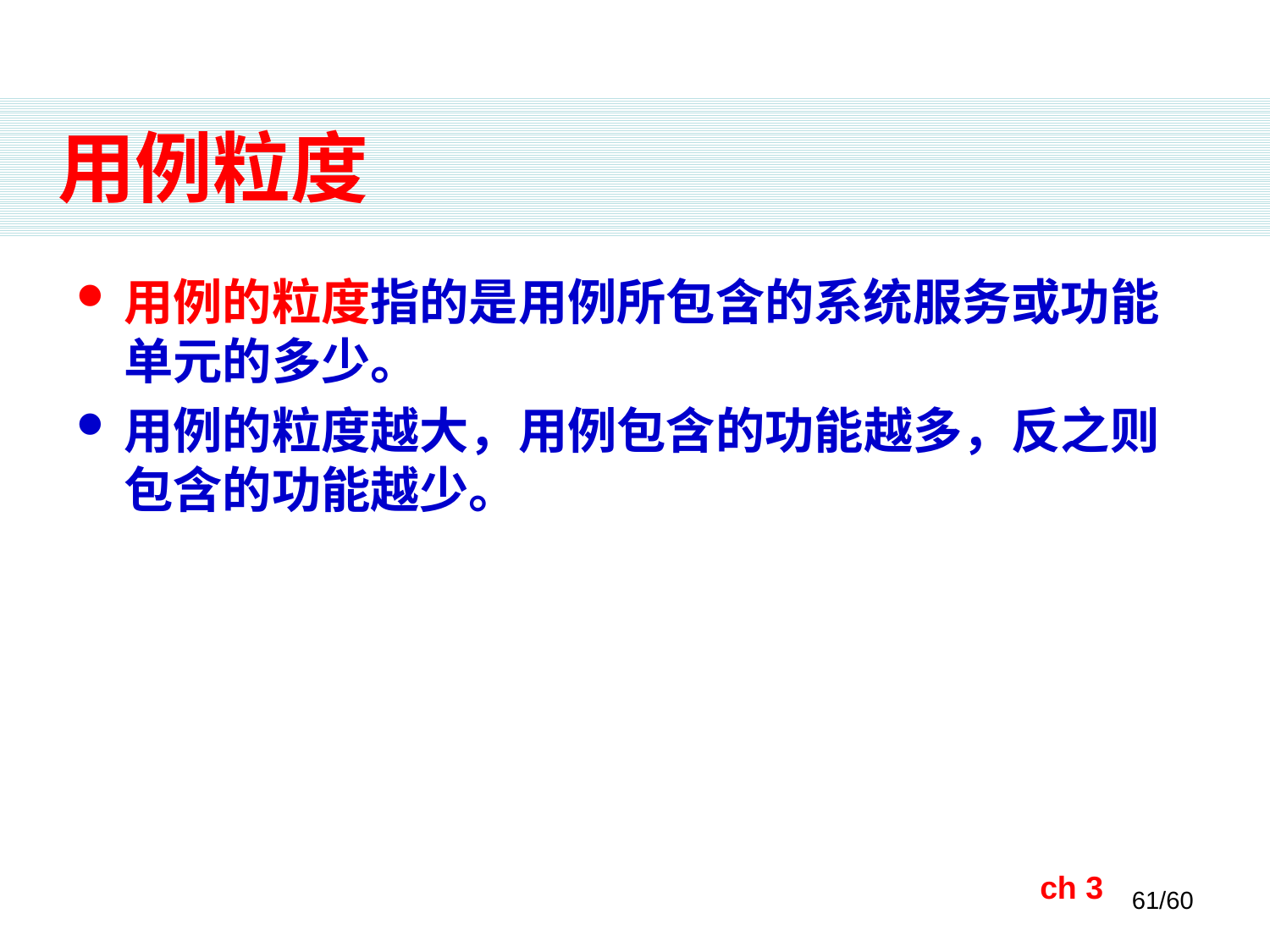

# 用例粒度
用例的粒度指的是用例所包含的系统服务或功能单元的多少。
用例的粒度越大，用例包含的功能越多，反之则包含的功能越少。
ch 3
61/60